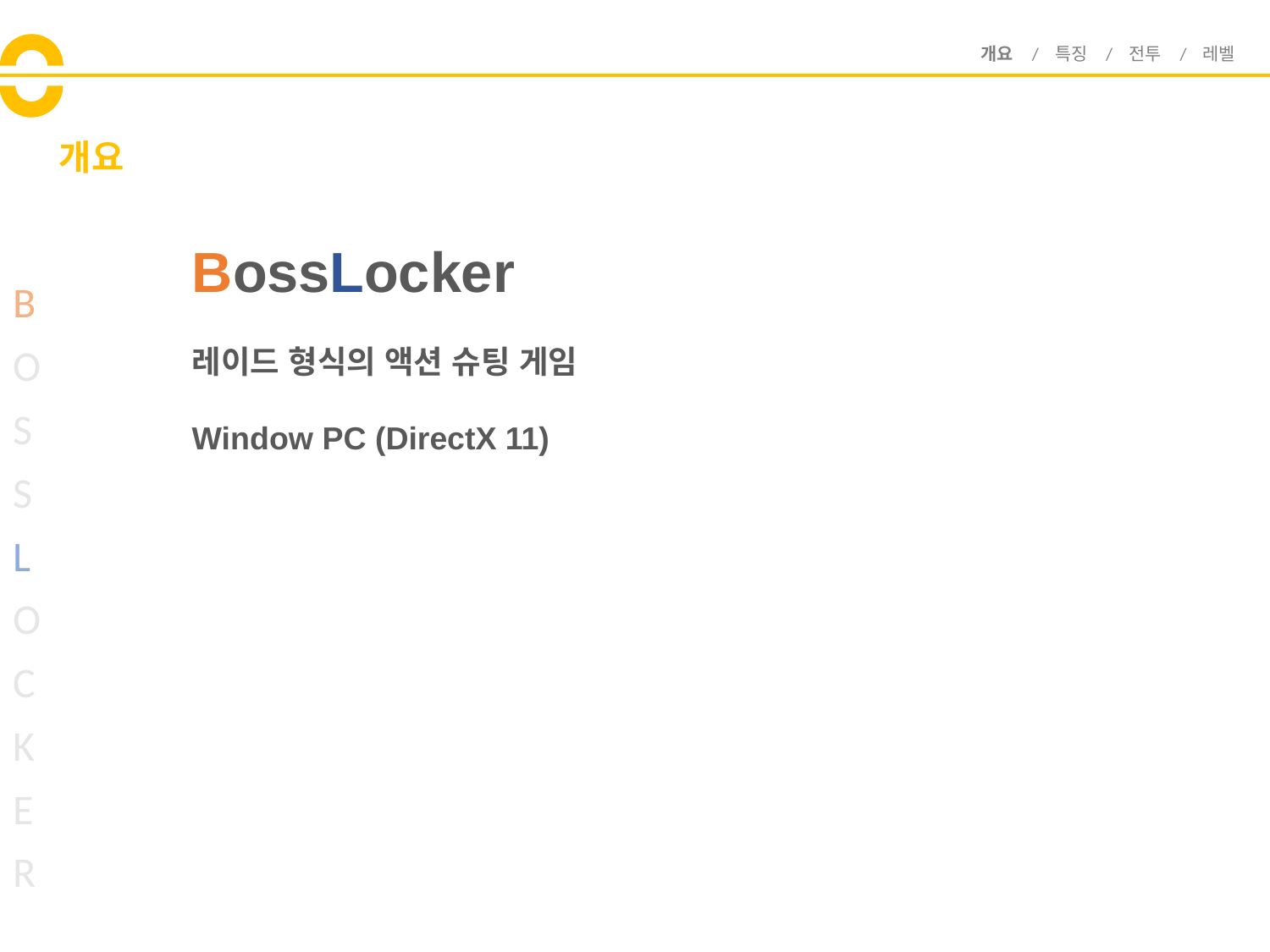

개요   /   특징   /   전투   /   레벨

# 개요
BossLocker

레이드 형식의 액션 슈팅 게임

Window PC (DirectX 11)

B
O
S
S
L
O
C
K
E
R